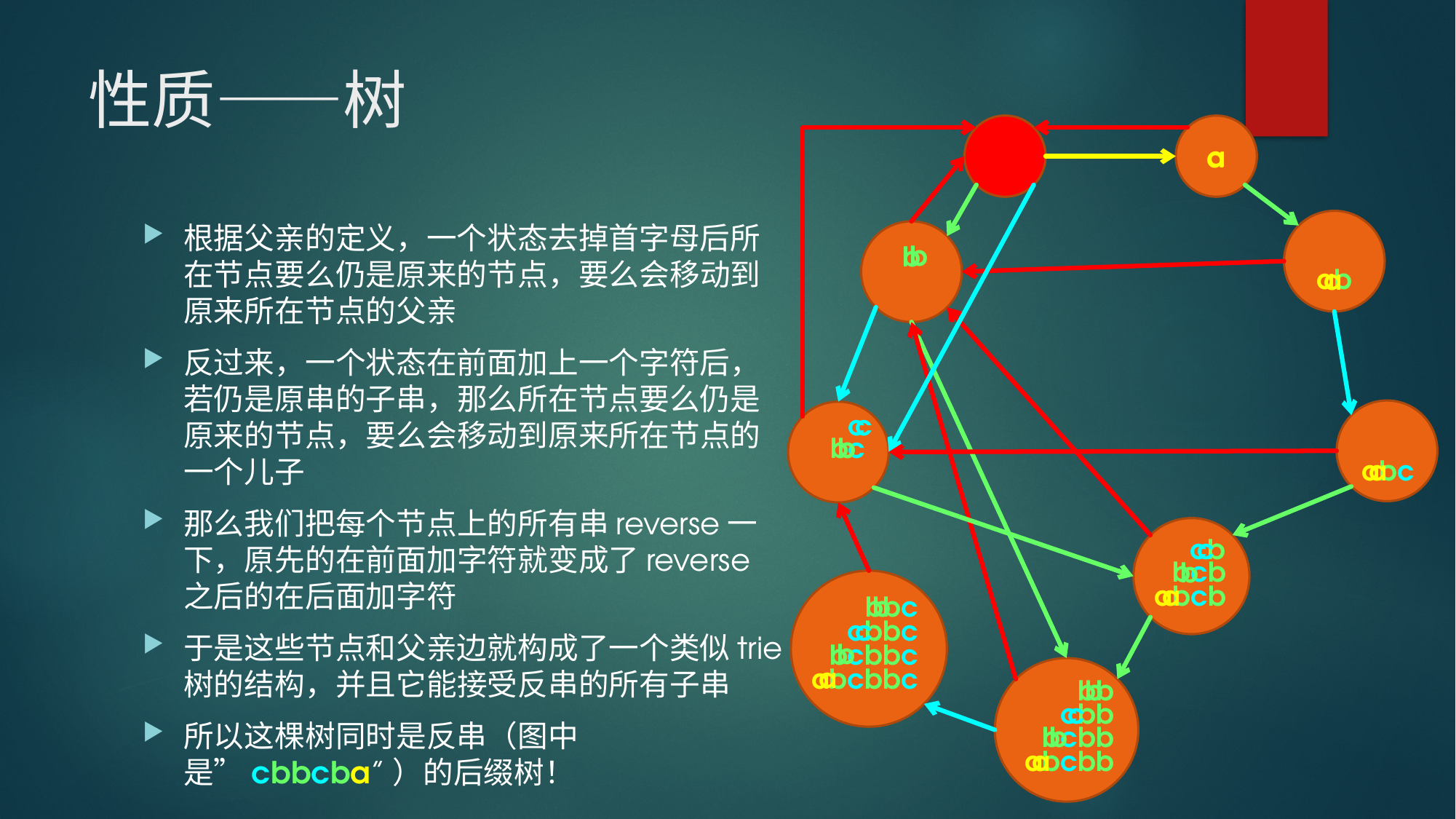

# 性质——树

a
a

根据父亲的定义，一个状态去掉首字母后所在节点要么仍是原来的节点，要么会移动到原来所在节点的父亲
反过来，一个状态在前面加上一个字符后，若仍是原串的子串，那么所在节点要么仍是原来的节点，要么会移动到原来所在节点的一个儿子
那么我们把每个节点上的所有串reverse一下，原先的在前面加字符就变成了reverse之后的在后面加字符
于是这些节点和父亲边就构成了一个类似trie树的结构，并且它能接受反串的所有子串
所以这棵树同时是反串（图中是”cbbcba”）的后缀树！

b
b
ab
a

c
c
b
bc
abc
a

cb
c
bcb
b

a
abcb
b
bbc
cbbc
c
b
bcbbc
a
abcbbc

bb
b
c
cbb
b
bcbb
abcbb
a